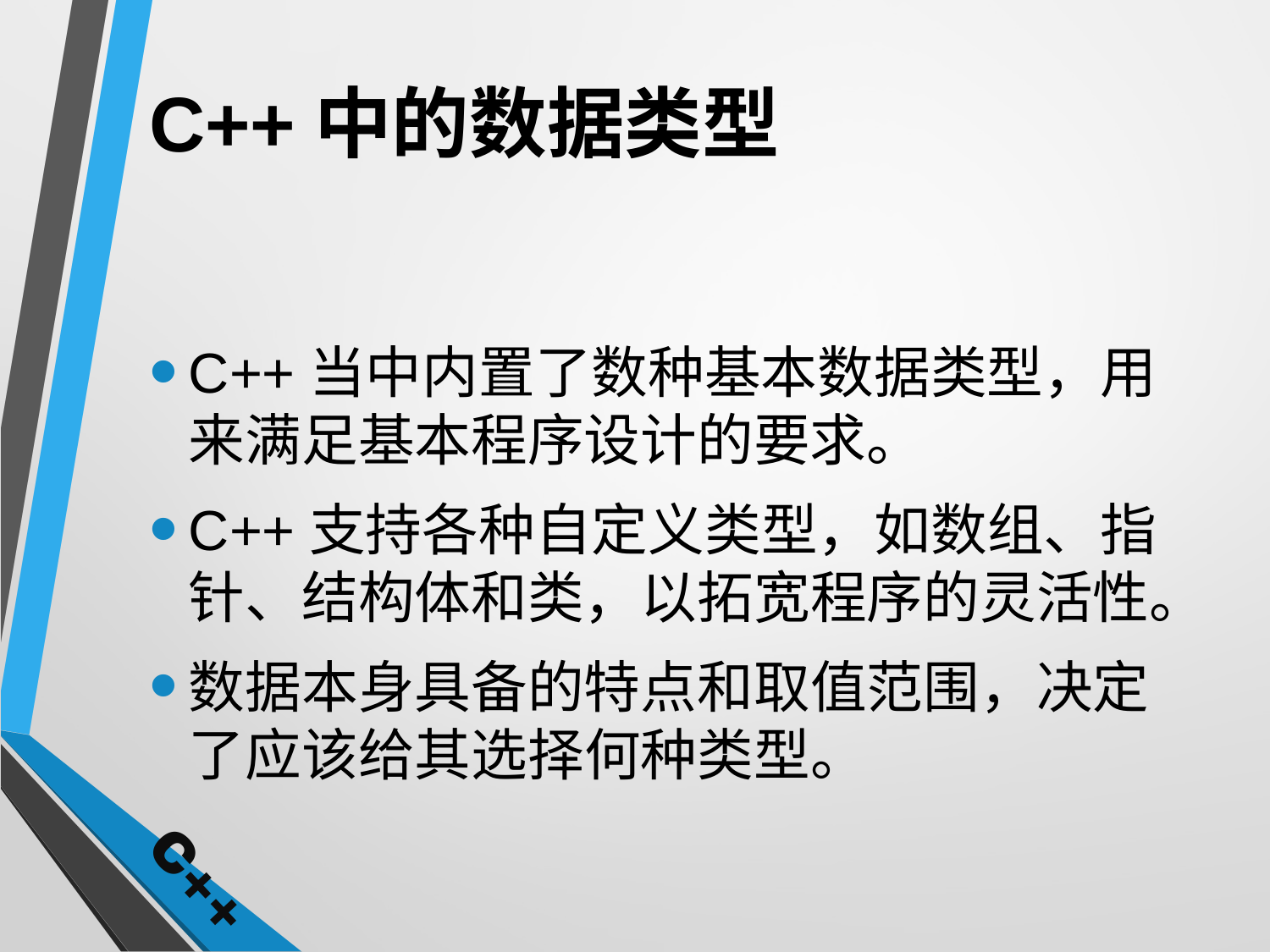

# C++中的数据类型

C++当中内置了数种基本数据类型，用来满足基本程序设计的要求。
C++支持各种自定义类型，如数组、指针、结构体和类，以拓宽程序的灵活性。
数据本身具备的特点和取值范围，决定了应该给其选择何种类型。